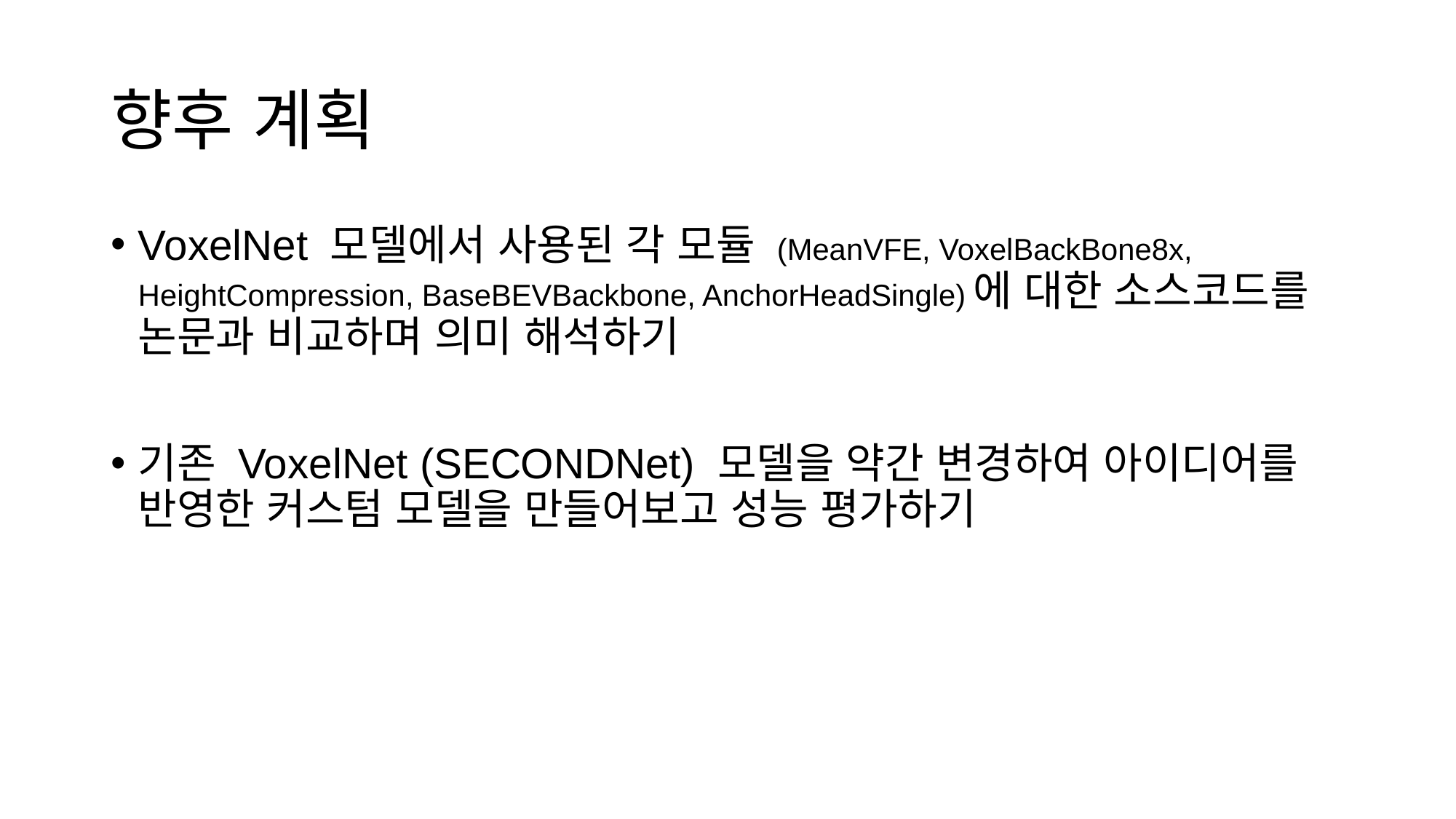

# 향후 계획
VoxelNet 모델에서 사용된 각 모듈 (MeanVFE, VoxelBackBone8x, HeightCompression, BaseBEVBackbone, AnchorHeadSingle)에 대한 소스코드를 논문과 비교하며 의미 해석하기

기존 VoxelNet (SECONDNet) 모델을 약간 변경하여 아이디어를 반영한 커스텀 모델을 만들어보고 성능 평가하기